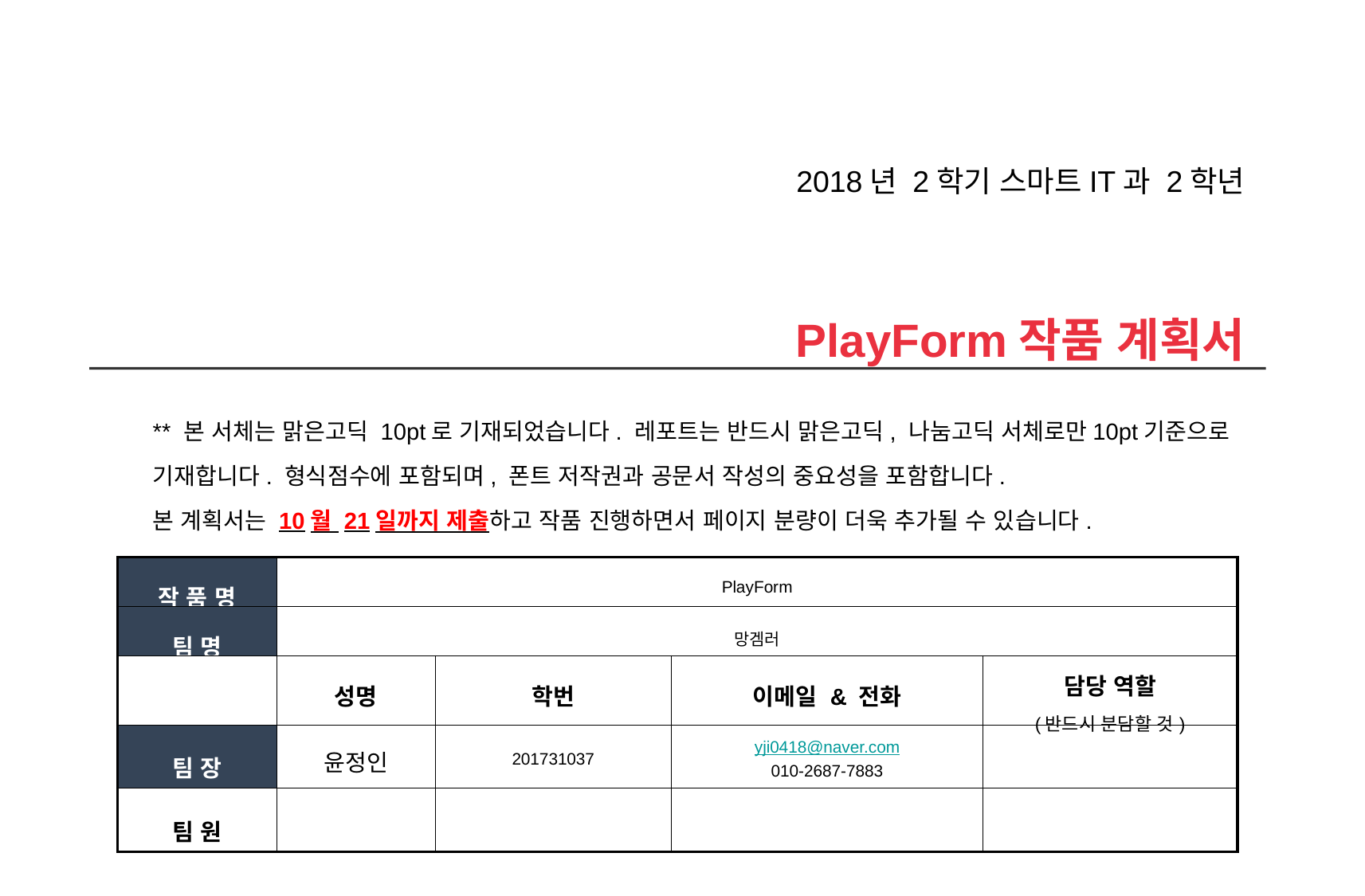

2018년 2학기 스마트IT과 2학년

PlayForm작품 계획서

** 본 서체는 맑은고딕 10pt로 기재되었습니다. 레포트는 반드시 맑은고딕, 나눔고딕 서체로만10pt기준으로 기재합니다. 형식점수에 포함되며, 폰트 저작권과 공문서 작성의 중요성을 포함합니다.
본 계획서는 10월 21일까지 제출하고 작품 진행하면서 페이지 분량이 더욱 추가될 수 있습니다.
| 작 품 명 | PlayForm |  |  |  |
| --- | --- | --- | --- | --- |
| 팀 명 | 망겜러 |  |  |  |
|  | 성명 | 학번 | 이메일 & 전화 | 담당 역할 (반드시 분담할 것) |
| 팀 장 | 윤정인 | 201731037 | yji0418@naver.com 010-2687-7883 |  |
| 팀 원 |  |  |  |  |